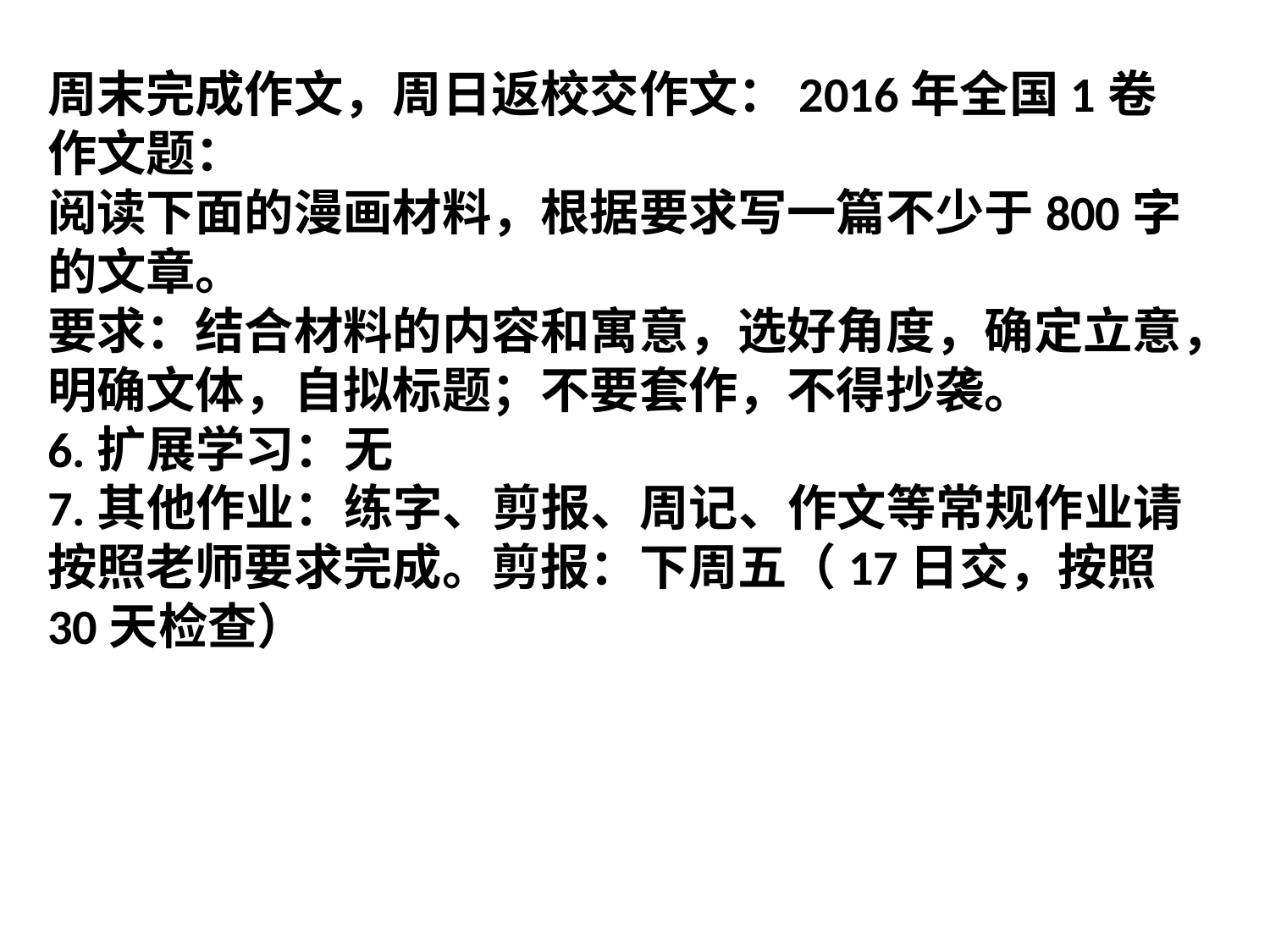

周末完成作文，周日返校交作文：2016年全国1卷作文题：
阅读下面的漫画材料，根据要求写一篇不少于800字的文章。
要求：结合材料的内容和寓意，选好角度，确定立意，明确文体，自拟标题；不要套作，不得抄袭。
6.扩展学习：无
7.其他作业：练字、剪报、周记、作文等常规作业请按照老师要求完成。剪报：下周五（17日交，按照30天检查）